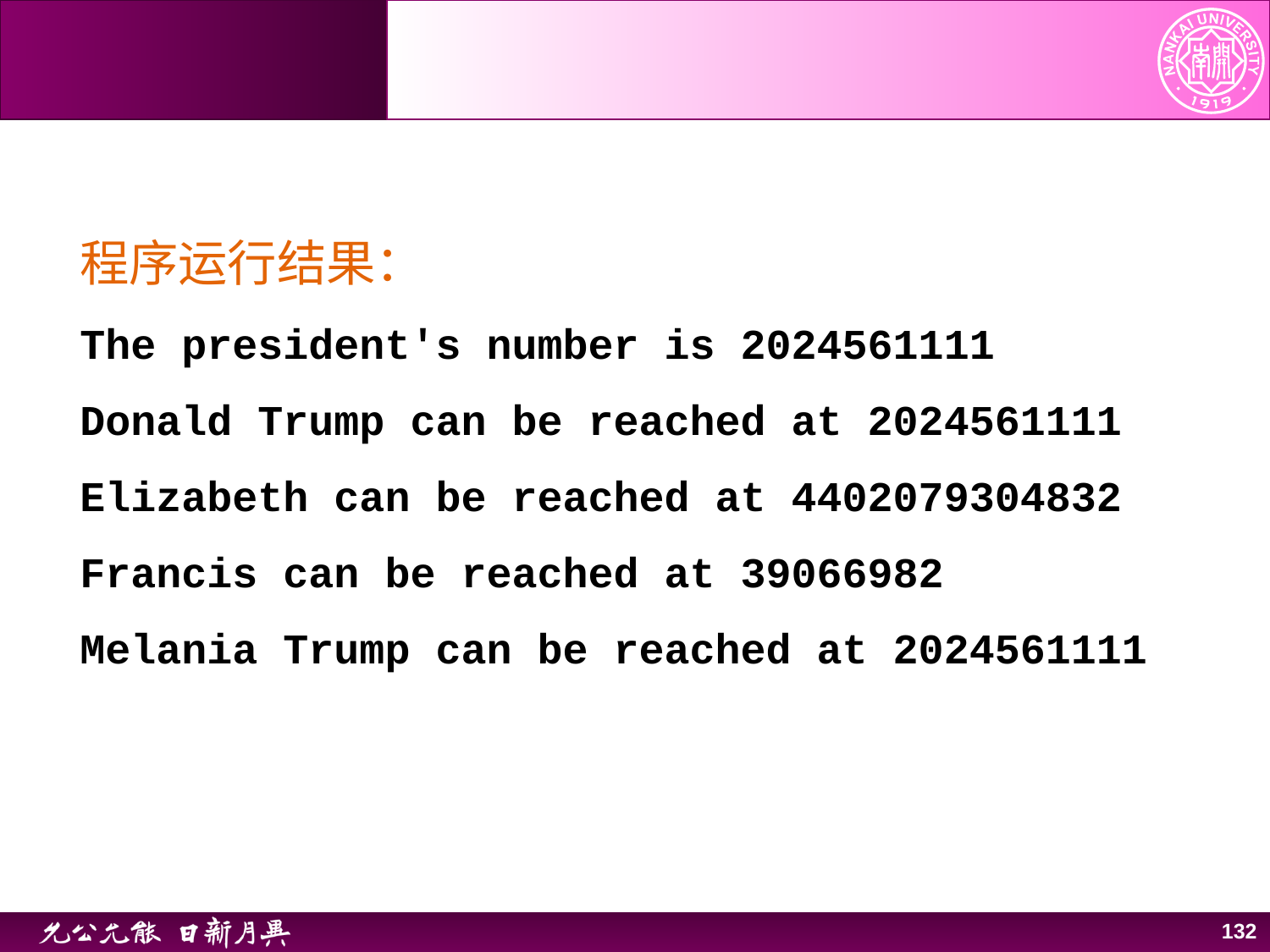

程序运行结果：
The president's number is 2024561111
Donald Trump can be reached at 2024561111
Elizabeth can be reached at 4402079304832
Francis can be reached at 39066982
Melania Trump can be reached at 2024561111
132